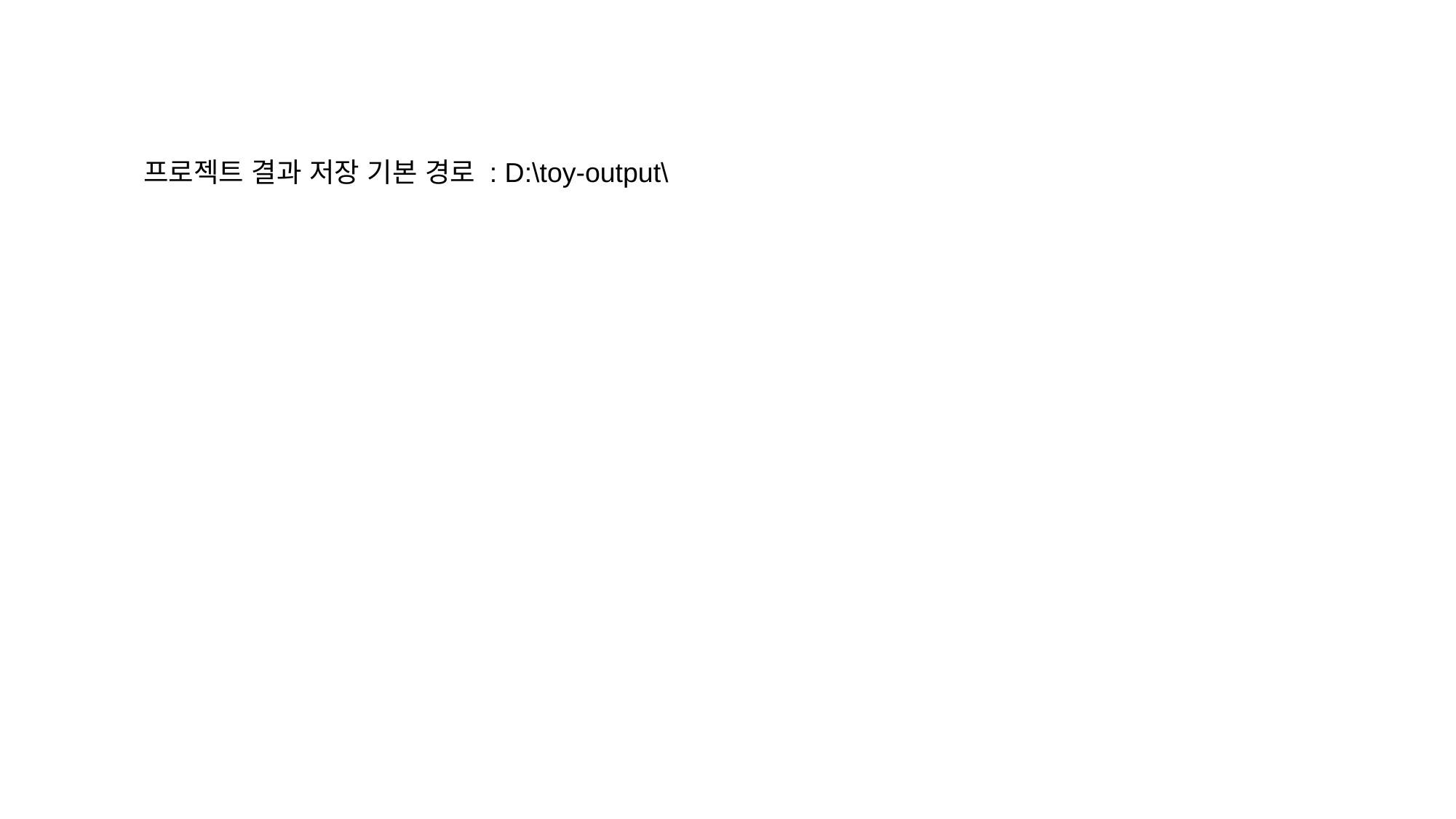

프로젝트 결과 저장 기본 경로 : D:\toy-output\